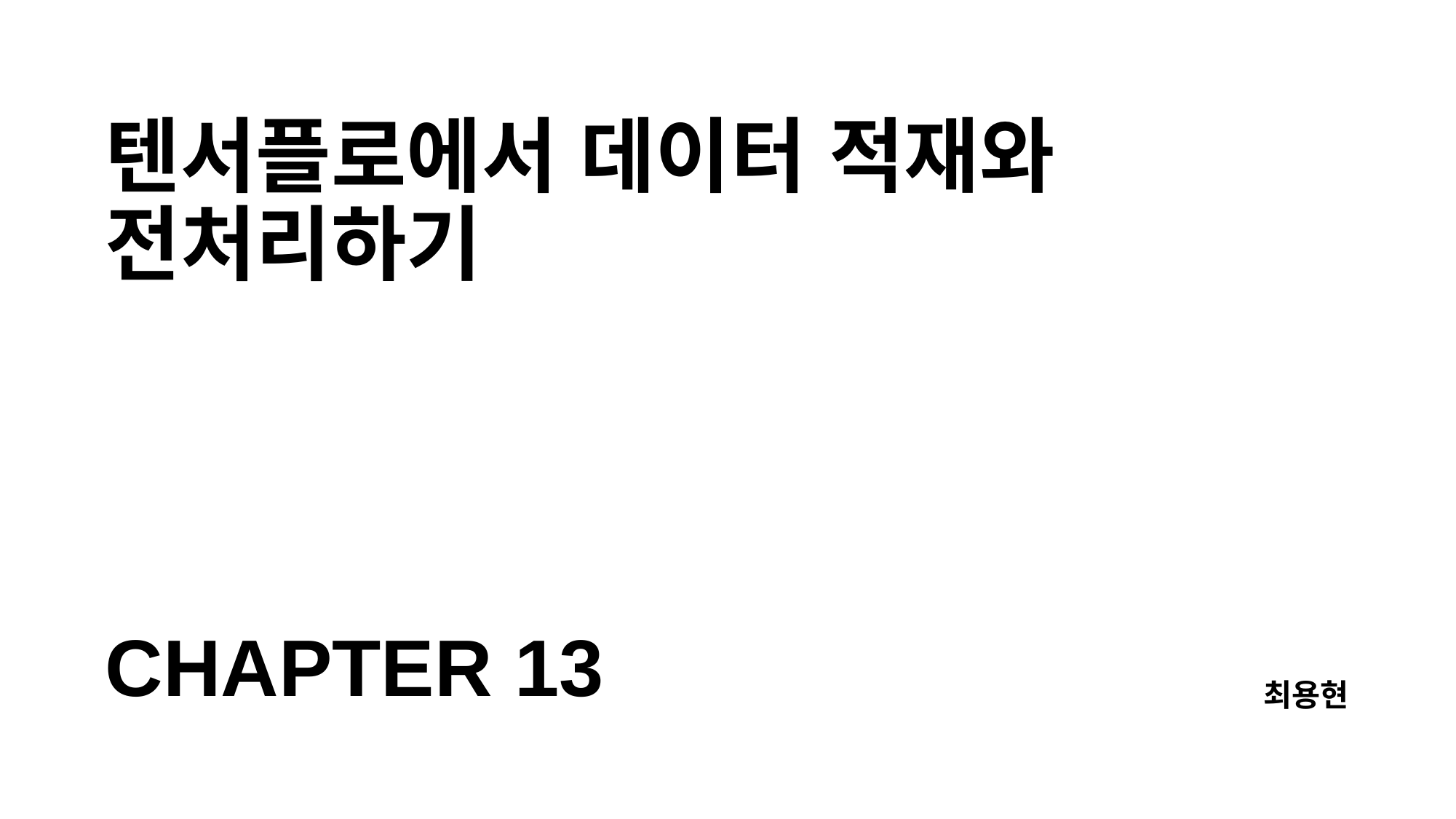

# 텐서플로에서 데이터 적재와 전처리하기
CHAPTER 13
최용현